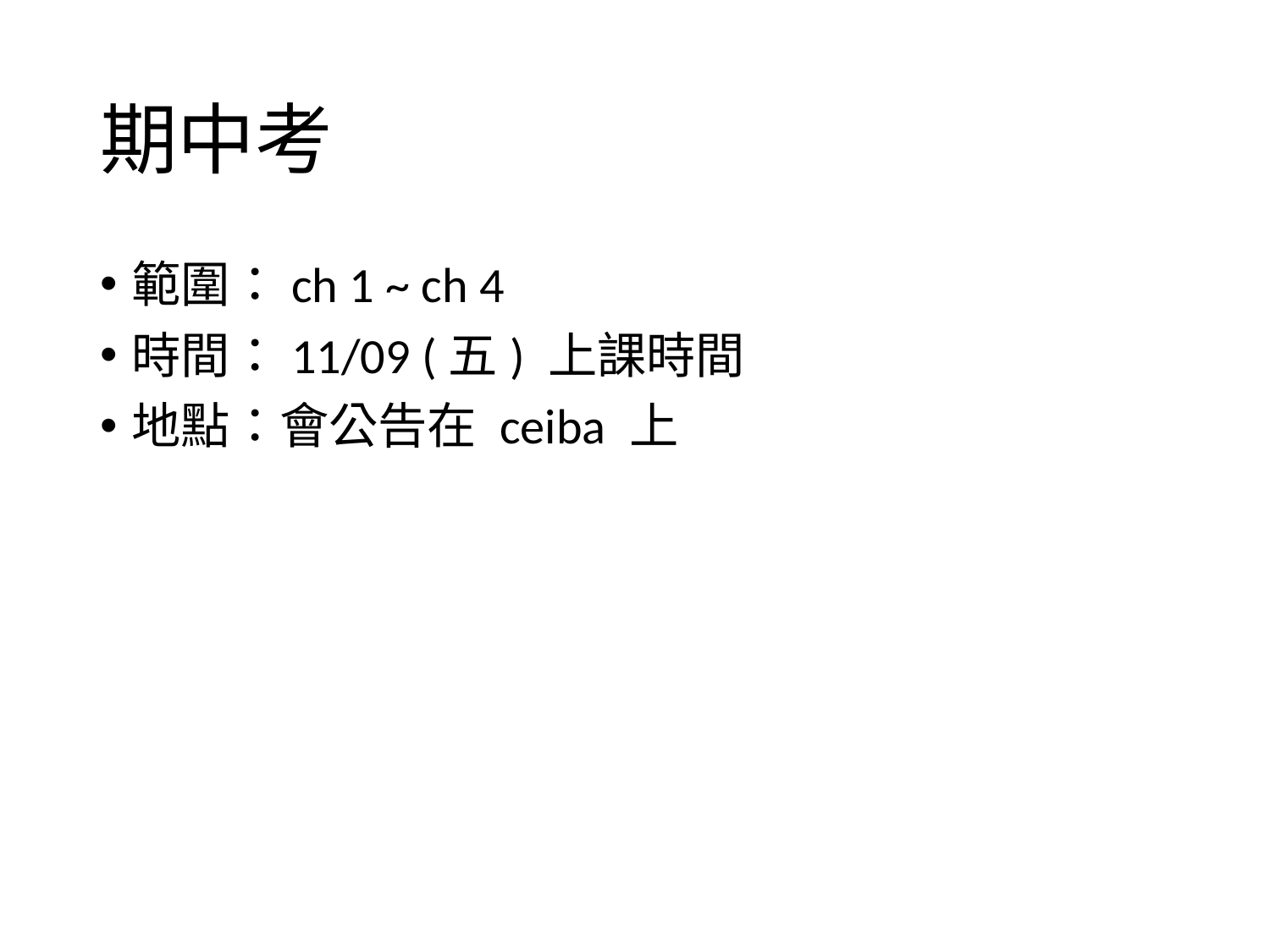

# 期中考
範圍：ch 1 ~ ch 4
時間：11/09 (五) 上課時間
地點：會公告在 ceiba 上